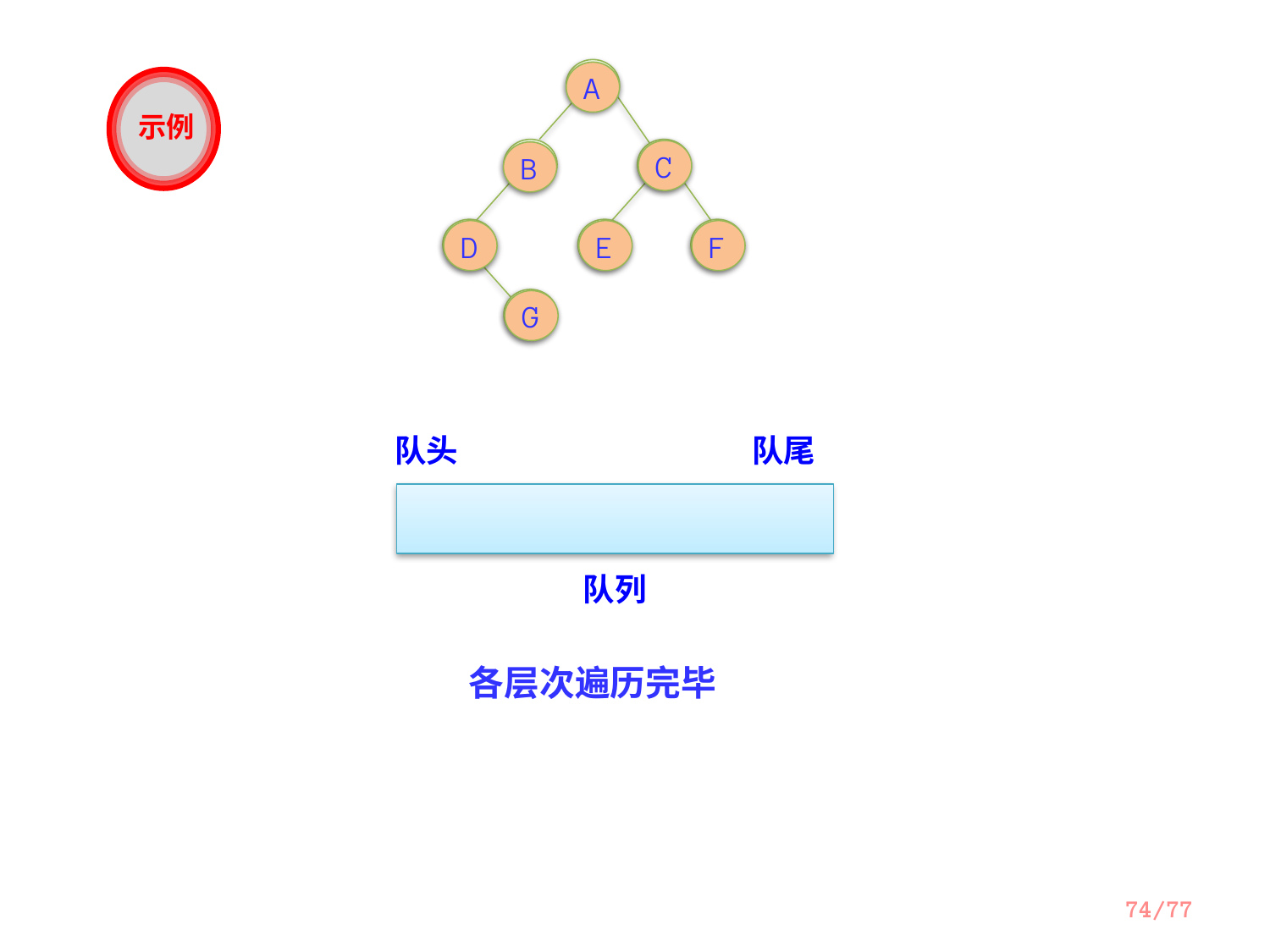

A

B
C

D
E
F

G
A

示例
C
B
D
E
F
G
队头
队尾

队列
各层次遍历完毕
74/77